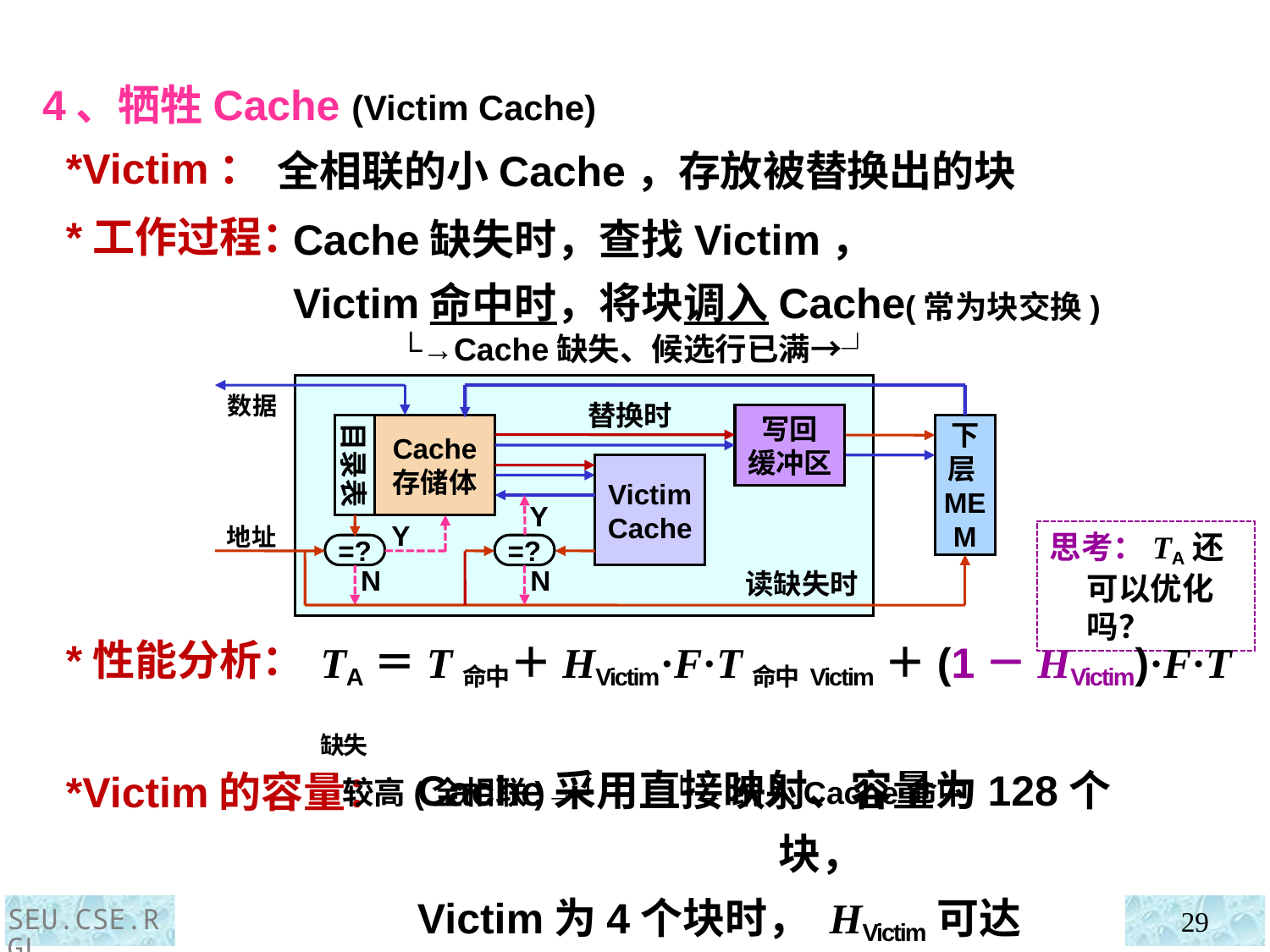

4、牺牲Cache (Victim Cache)
  *Victim：
  *工作过程：

  *性能分析：

  *Victim的容量：
 全相联的小Cache，存放被替换出的块
   Cache缺失时，查找Victim，
   Victim命中时，将块调入Cache(常为块交换)
                └→Cache缺失、候选行已满→┘

数据

替换时
写回
缓冲区
Cache
存储体
下层MEM
目录表

Victim
Cache

地址
Y
=?

读缺失时

N

Y
=?

N
思考：TA还可以优化吗？
TA＝T命中＋HVictim·F·T命中Victim＋(1－HVictim)·F·T缺失
  较高(全相联)→┘        └←纳入Cache命中
Cache采用直接映射、容量为128个块，
Victim为4个块时， HVictim可达20%~90%
SEU.CSE.RGL
29